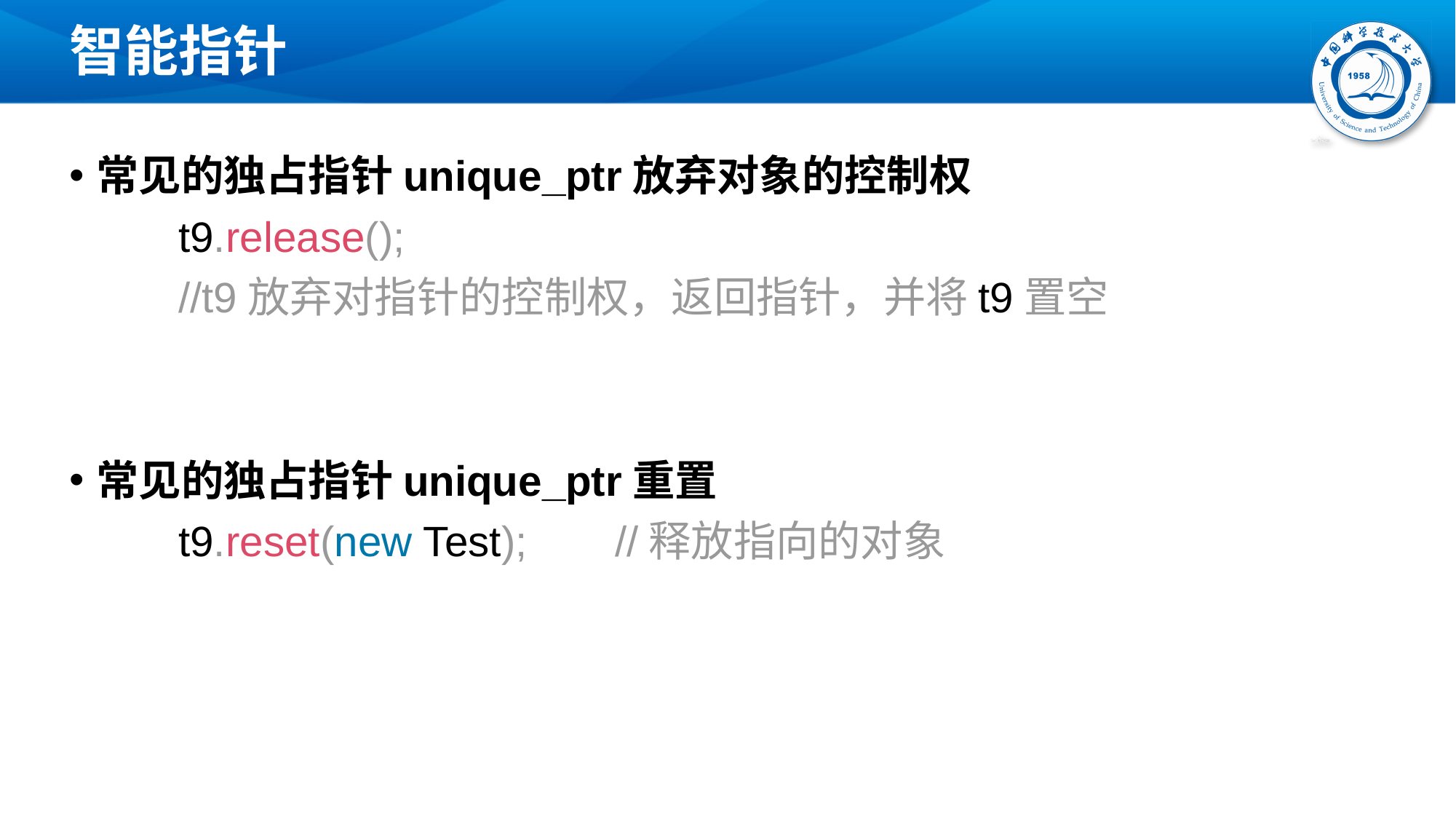

# 智能指针
常见的独占指针unique_ptr放弃对象的控制权
	t9.release();
	//t9放弃对指针的控制权，返回指针，并将t9置空

常见的独占指针unique_ptr重置
	t9.reset(new Test);	//释放指向的对象